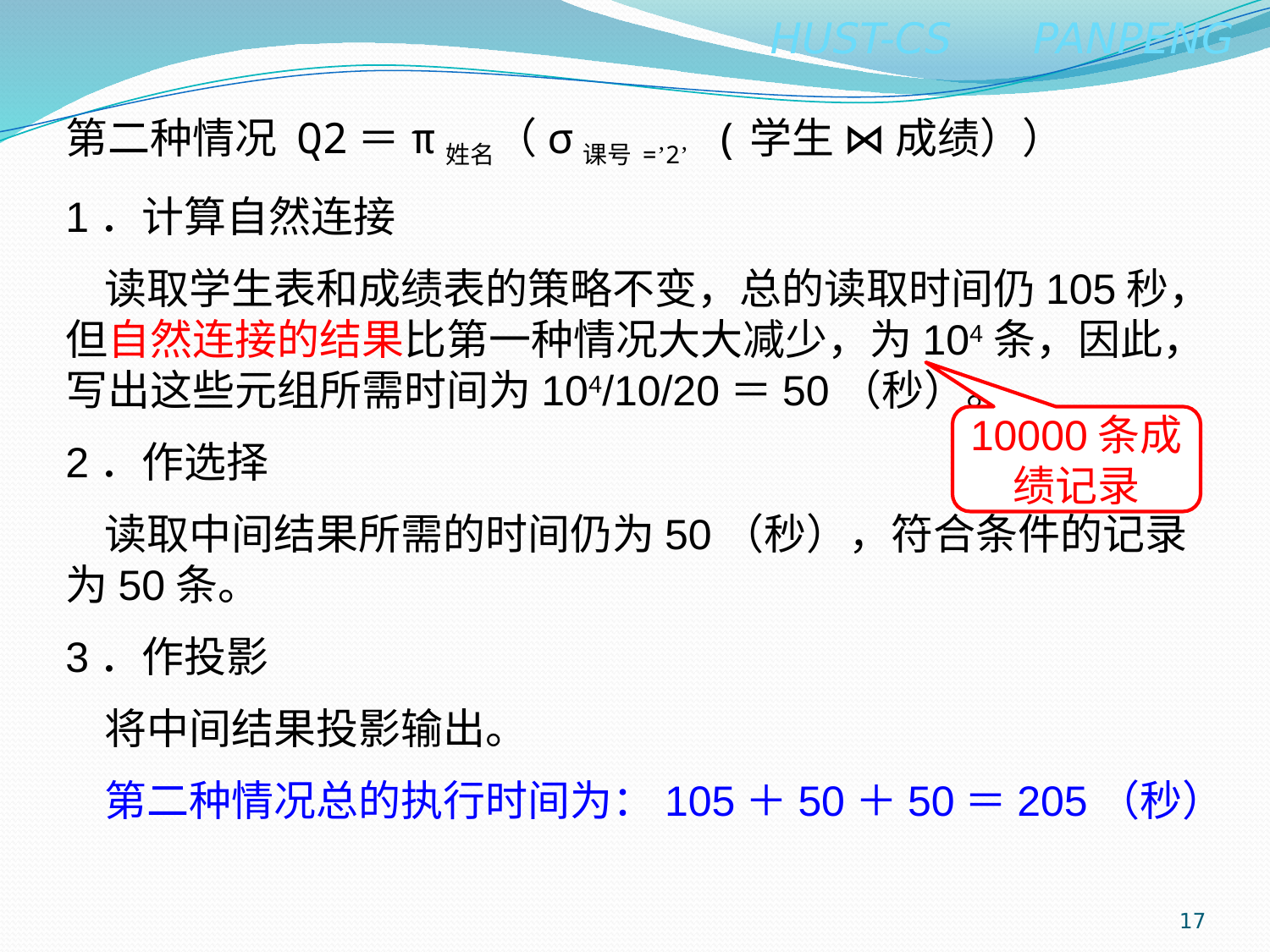

第二种情况 Q2＝π姓名（σ课号=’2’ (学生 ⋈ 成绩））
1．计算自然连接
   读取学生表和成绩表的策略不变，总的读取时间仍105秒，但自然连接的结果比第一种情况大大减少，为104条，因此，写出这些元组所需时间为104/10/20＝50（秒）。
2．作选择
   读取中间结果所需的时间仍为50（秒），符合条件的记录为50条。
3．作投影
   将中间结果投影输出。
   第二种情况总的执行时间为：105＋50＋50＝205（秒）
10000条成绩记录
17